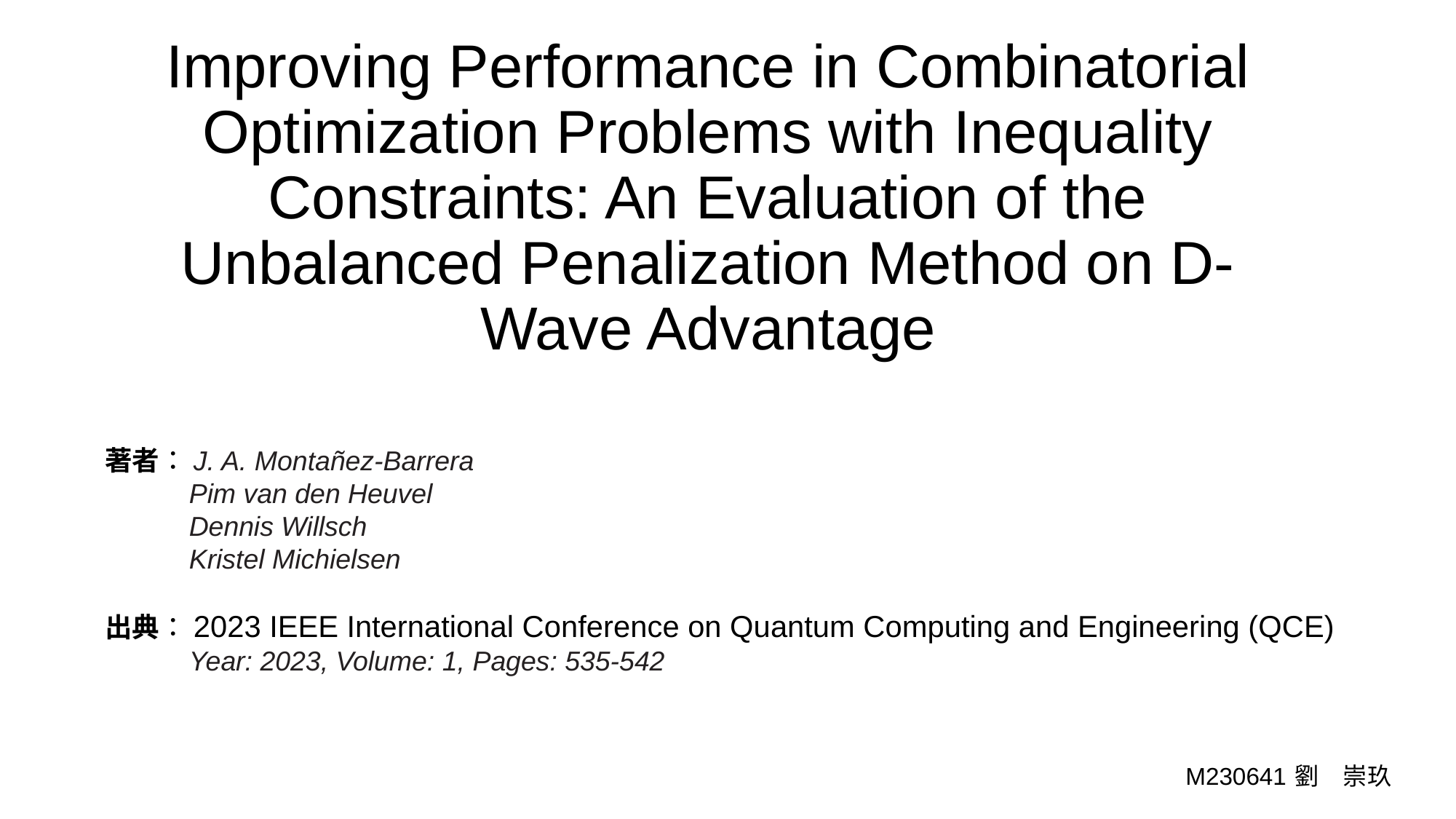

# Improving Performance in Combinatorial Optimization Problems with Inequality Constraints: An Evaluation of the Unbalanced Penalization Method on D-Wave Advantage
著者：J. A. Montañez-Barrera
           Pim van den Heuvel
           Dennis Willsch
           Kristel Michielsen
出典：2023 IEEE International Conference on Quantum Computing and Engineering (QCE)
           Year: 2023, Volume: 1, Pages: 535-542
M230641	劉　崇玖